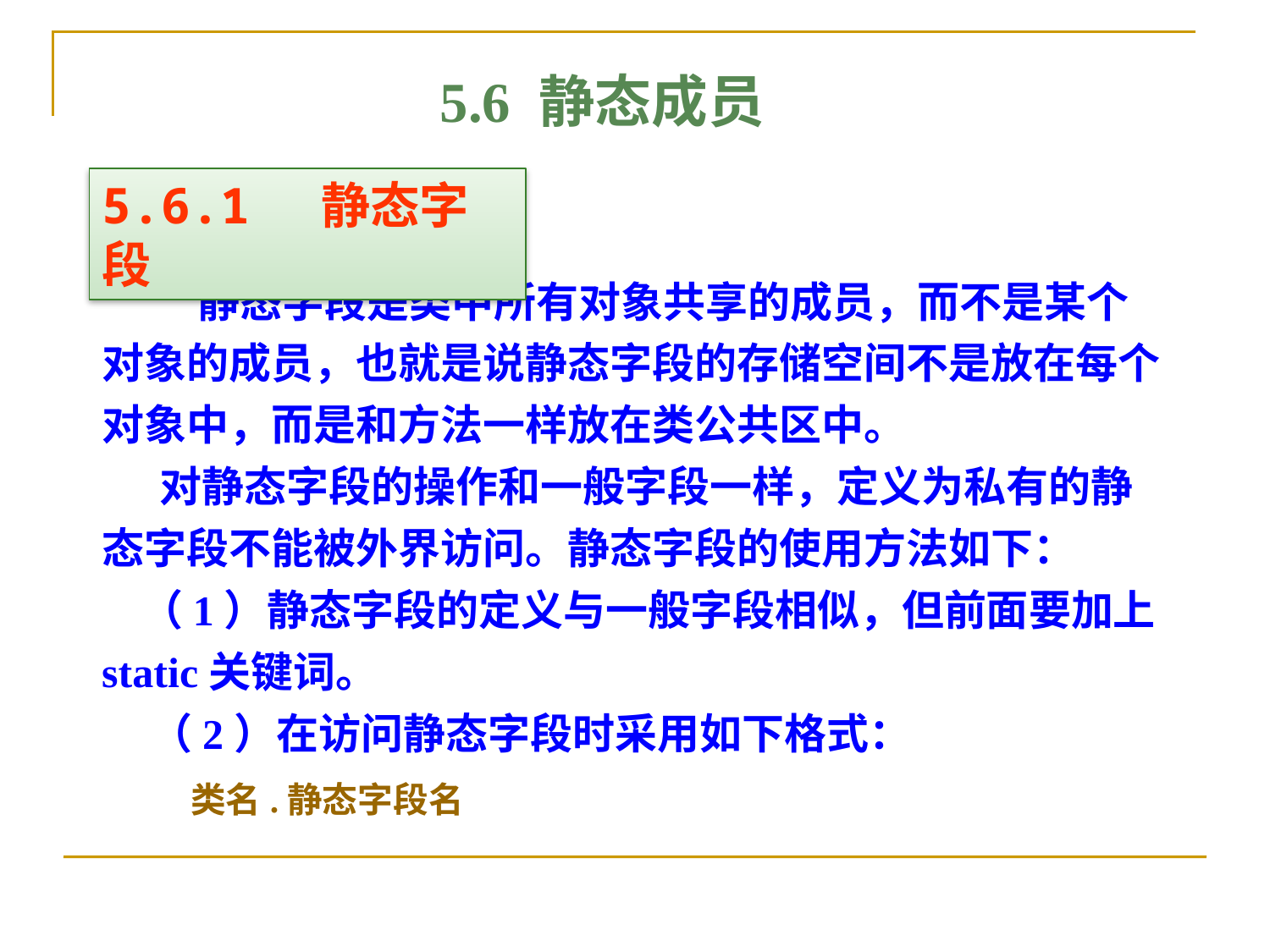

5.6 静态成员
5.6.1  静态字段
         静态字段是类中所有对象共享的成员，而不是某个对象的成员，也就是说静态字段的存储空间不是放在每个对象中，而是和方法一样放在类公共区中。
     对静态字段的操作和一般字段一样，定义为私有的静态字段不能被外界访问。静态字段的使用方法如下：
   （1）静态字段的定义与一般字段相似，但前面要加上static关键词。
    （2）在访问静态字段时采用如下格式：
          类名.静态字段名